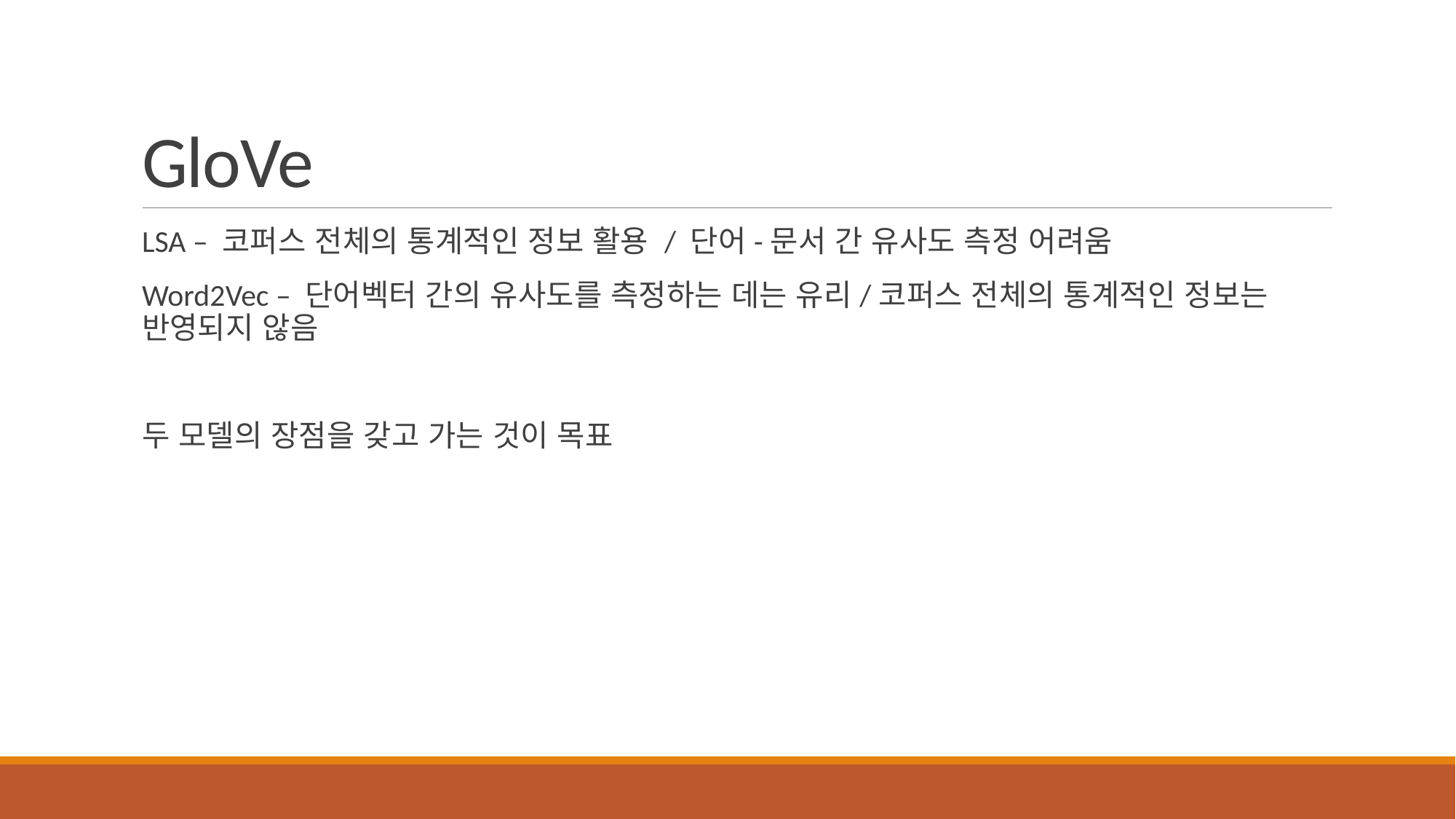

# GloVe
LSA – 코퍼스 전체의 통계적인 정보 활용 / 단어-문서 간 유사도 측정 어려움
Word2Vec – 단어벡터 간의 유사도를 측정하는 데는 유리/코퍼스 전체의 통계적인 정보는 반영되지 않음

두 모델의 장점을 갖고 가는 것이 목표